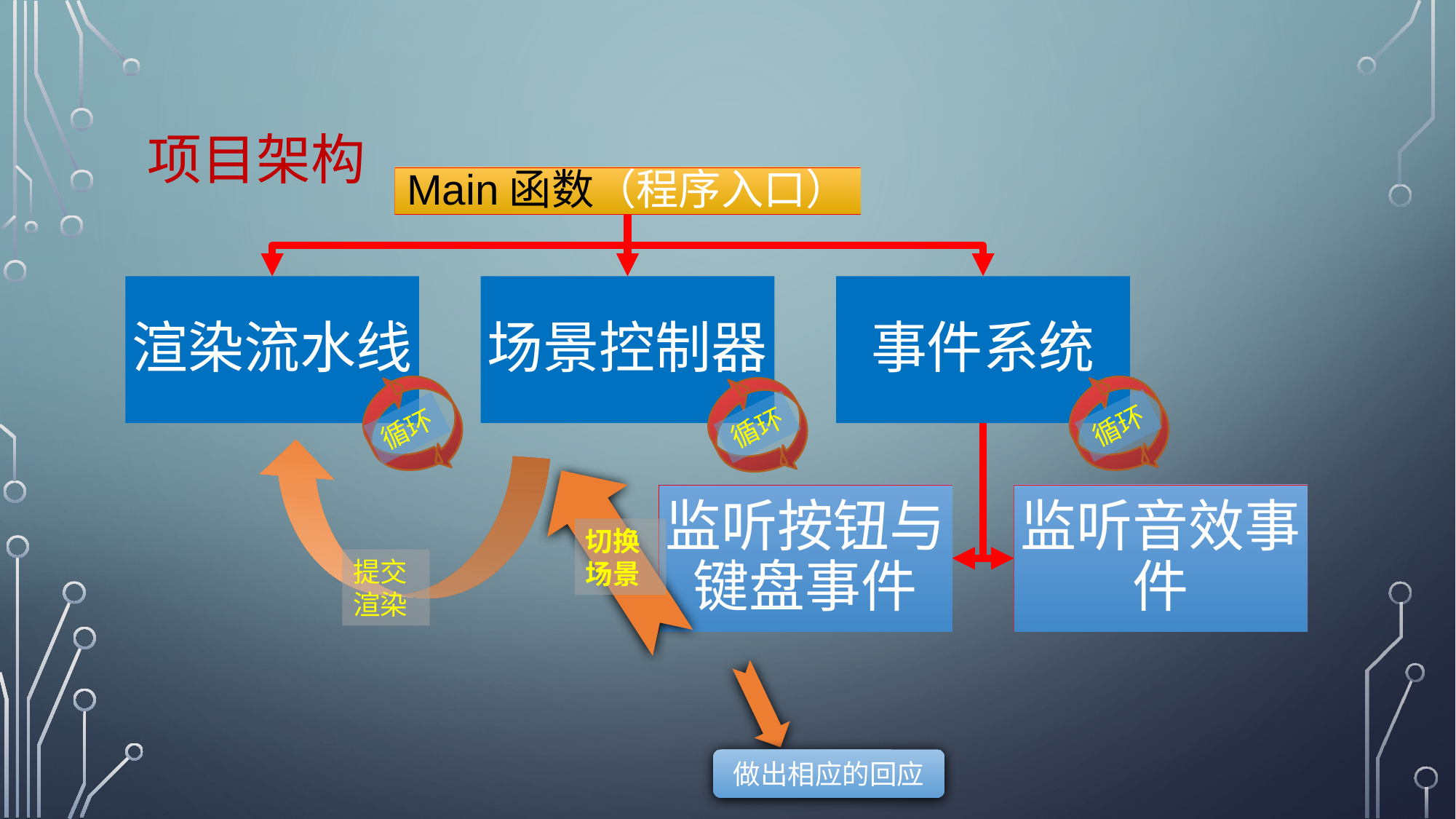

# 项目架构
Main函数（程序入口）
渲染流水线
场景控制器
事件系统
监听按钮与键盘事件
监听音效事件

循环
循环
循环

切换场景
提交渲染

做出相应的回应